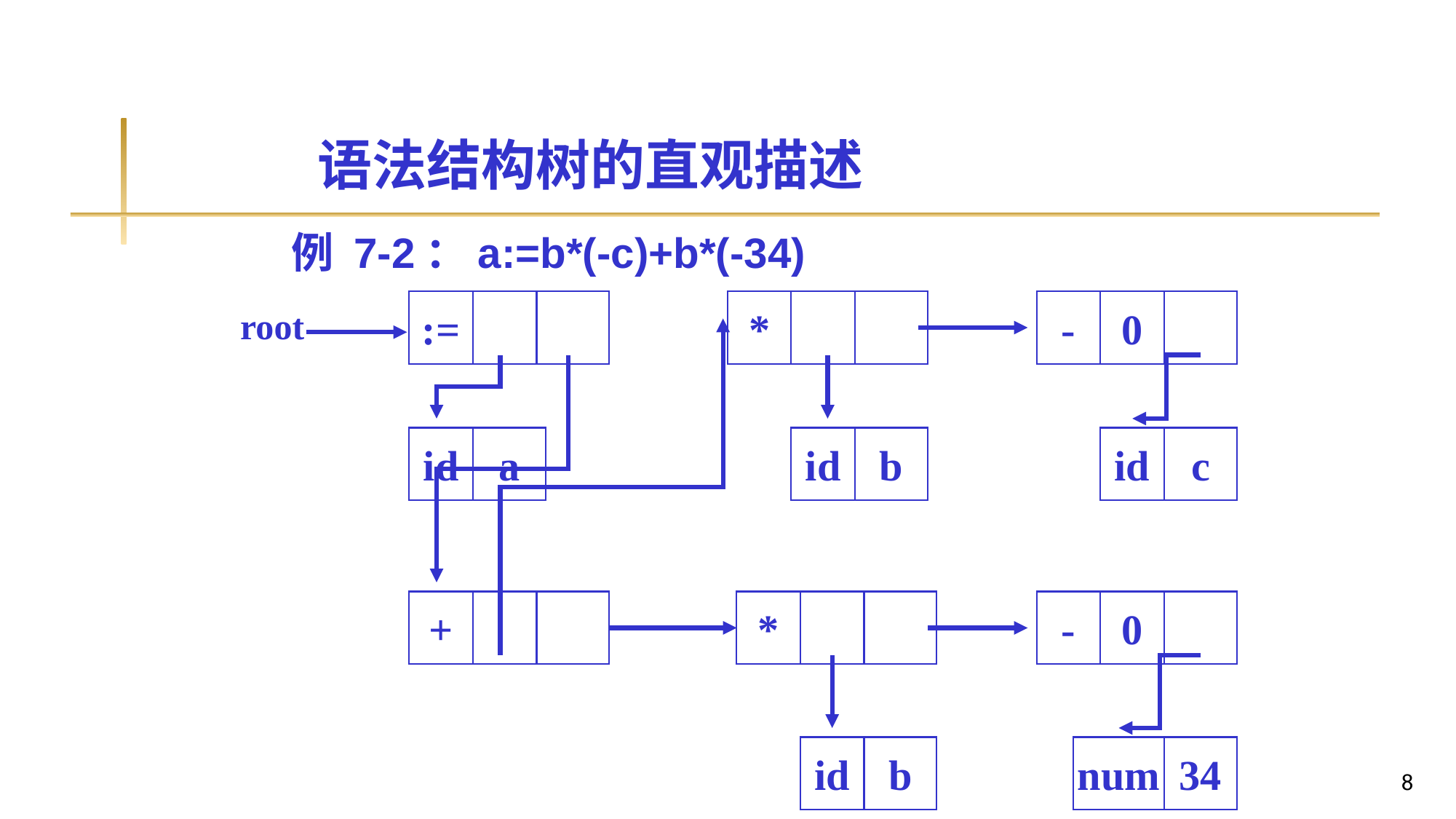

# 语法结构树的直观描述
例 7-2：a:=b*(-c)+b*(-34)
:=

*

-
0

root
id
a
id
b
id
c
+

*

-
0

id
b
num
34
8